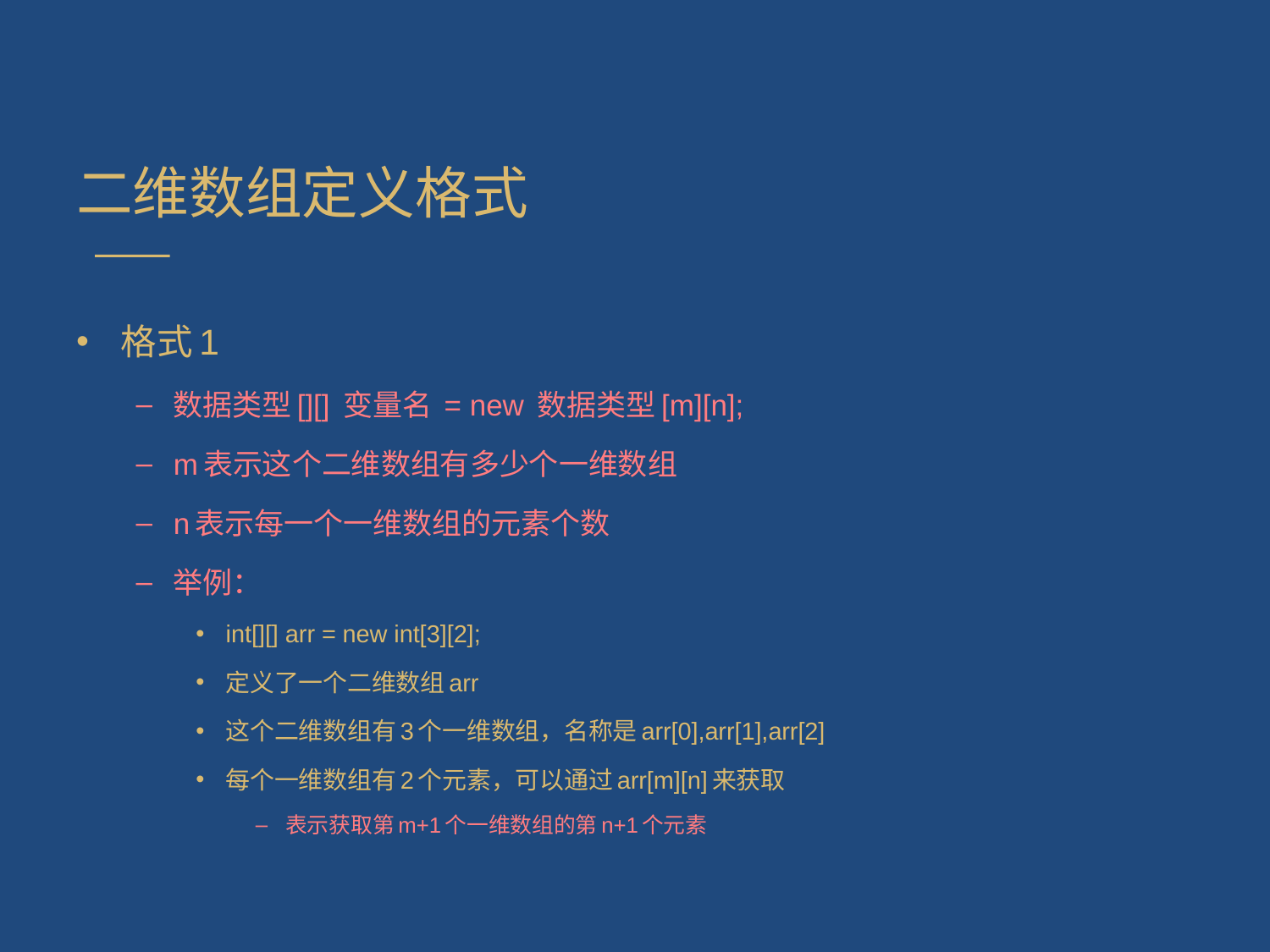

# 二维数组定义格式
格式1
数据类型[][] 变量名 = new 数据类型[m][n];
m表示这个二维数组有多少个一维数组
n表示每一个一维数组的元素个数
举例：
int[][] arr = new int[3][2];
定义了一个二维数组arr
这个二维数组有3个一维数组，名称是arr[0],arr[1],arr[2]
每个一维数组有2个元素，可以通过arr[m][n]来获取
表示获取第m+1个一维数组的第n+1个元素